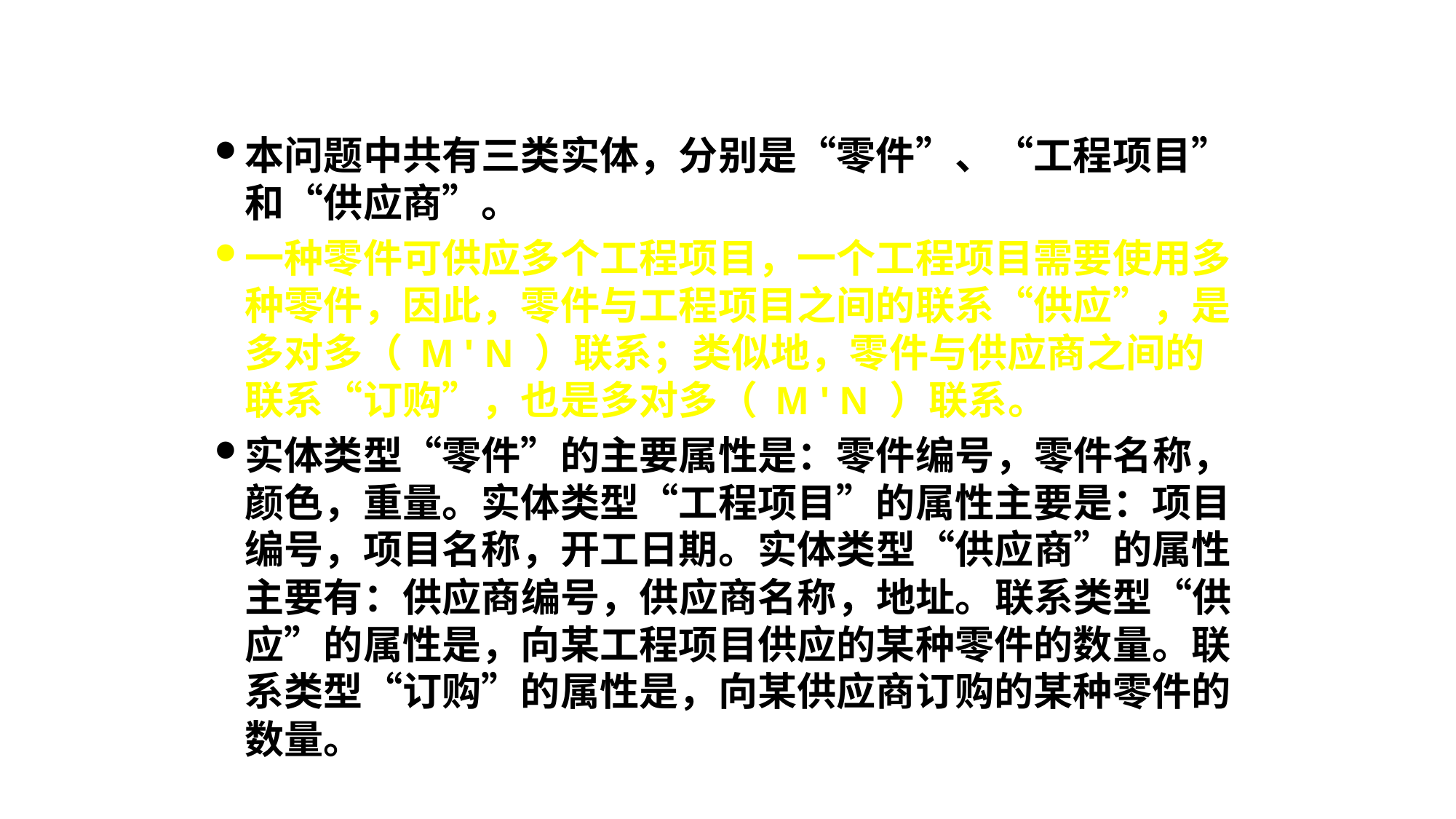

作业及解答（第5章）
本问题中共有三类实体，分别是“零件”、“工程项目”和“供应商”。
一种零件可供应多个工程项目，一个工程项目需要使用多种零件，因此，零件与工程项目之间的联系“供应”，是多对多（ M ' N ）联系；类似地，零件与供应商之间的联系“订购”，也是多对多（ M ' N ）联系。
实体类型“零件”的主要属性是：零件编号，零件名称，颜色，重量。实体类型“工程项目”的属性主要是：项目编号，项目名称，开工日期。实体类型“供应商”的属性主要有：供应商编号，供应商名称，地址。联系类型“供应”的属性是，向某工程项目供应的某种零件的数量。联系类型“订购”的属性是，向某供应商订购的某种零件的数量。